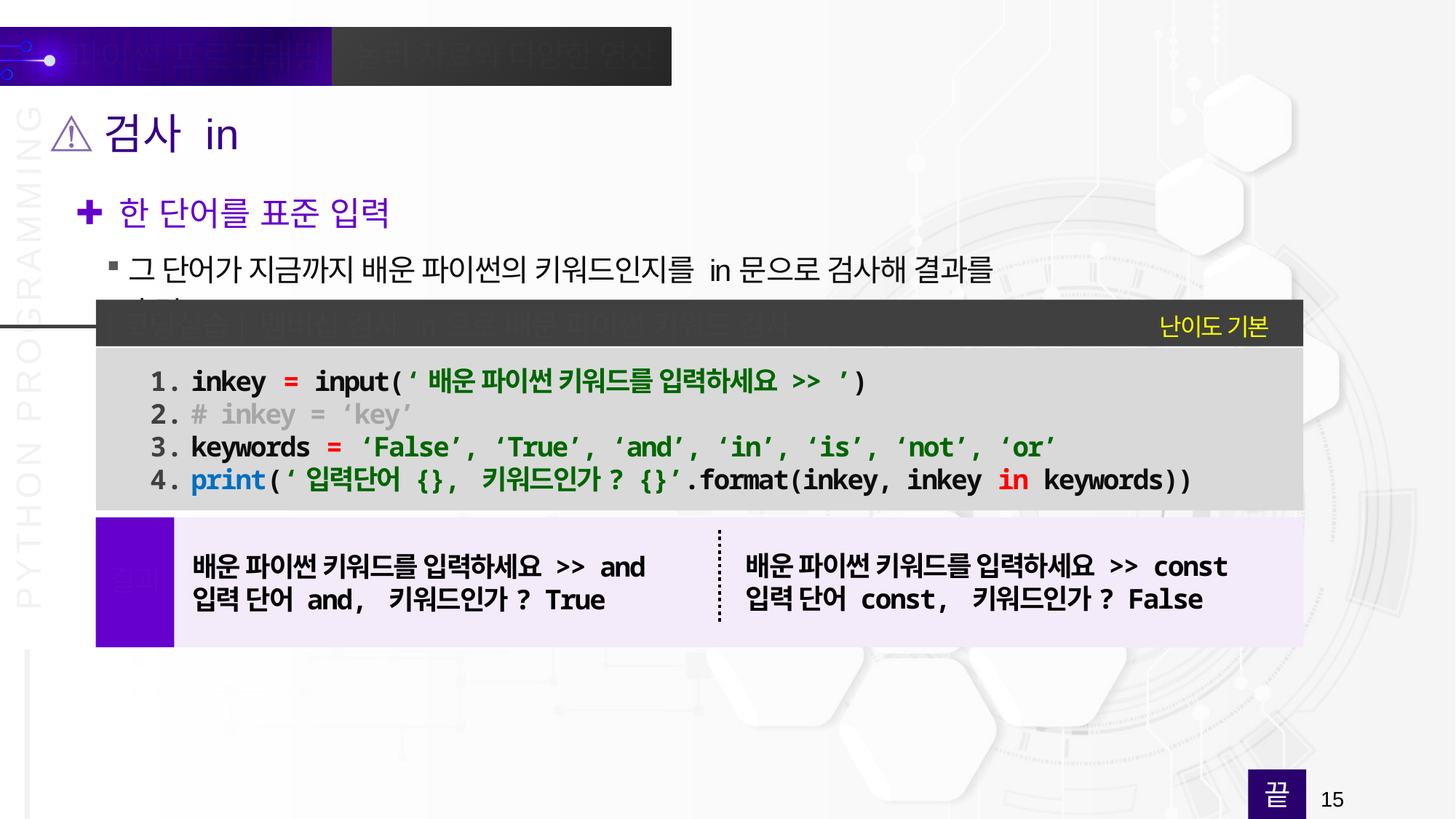

검사 in
한 단어를 표준 입력
그 단어가 지금까지 배운 파이썬의 키워드인지를 in문으로 검사해 결과를 출력

난이도 기본
[코딩실습] 멤버십 검사 in으로 배운 파이썬 키워드 검사
inkey = input(‘배운 파이썬 키워드를 입력하세요 >> ’)
# inkey = ‘key’
keywords = ‘False’, ‘True’, ‘and’, ‘in’, ‘is’, ‘not’, ‘or’
print(‘입력단어 {}, 키워드인가? {}’.format(inkey, inkey in keywords))
배운 파이썬 키워드를 입력하세요 >> and
입력 단어 and, 키워드인가? True

배운 파이썬 키워드를 입력하세요 >> const
입력 단어 const, 키워드인가? False
결과
끝
15